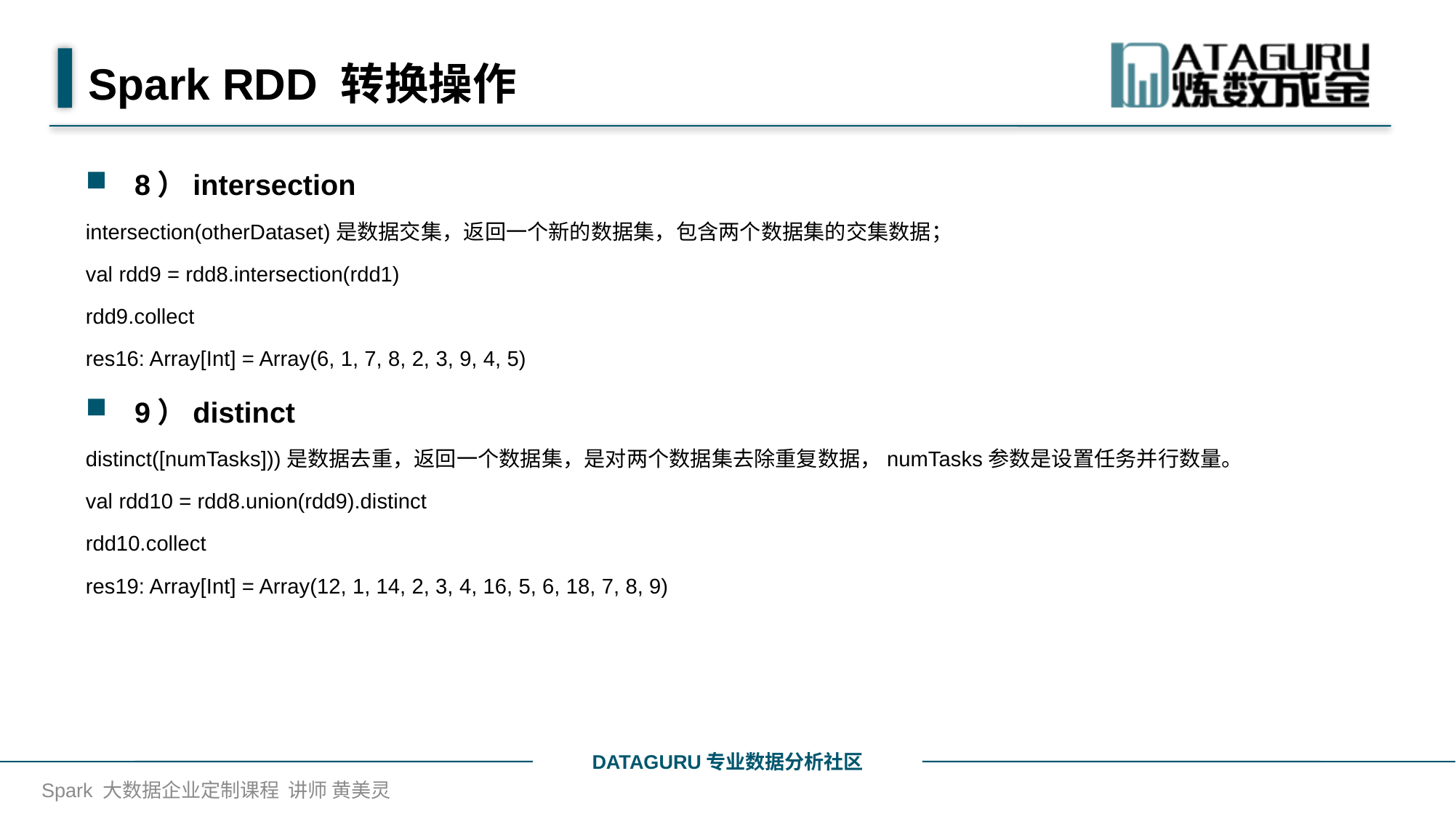

# Spark RDD 转换操作
8）intersection
intersection(otherDataset)是数据交集，返回一个新的数据集，包含两个数据集的交集数据；
val rdd9 = rdd8.intersection(rdd1)
rdd9.collect
res16: Array[Int] = Array(6, 1, 7, 8, 2, 3, 9, 4, 5)
9）distinct
distinct([numTasks]))是数据去重，返回一个数据集，是对两个数据集去除重复数据，numTasks参数是设置任务并行数量。
val rdd10 = rdd8.union(rdd9).distinct
rdd10.collect
res19: Array[Int] = Array(12, 1, 14, 2, 3, 4, 16, 5, 6, 18, 7, 8, 9)